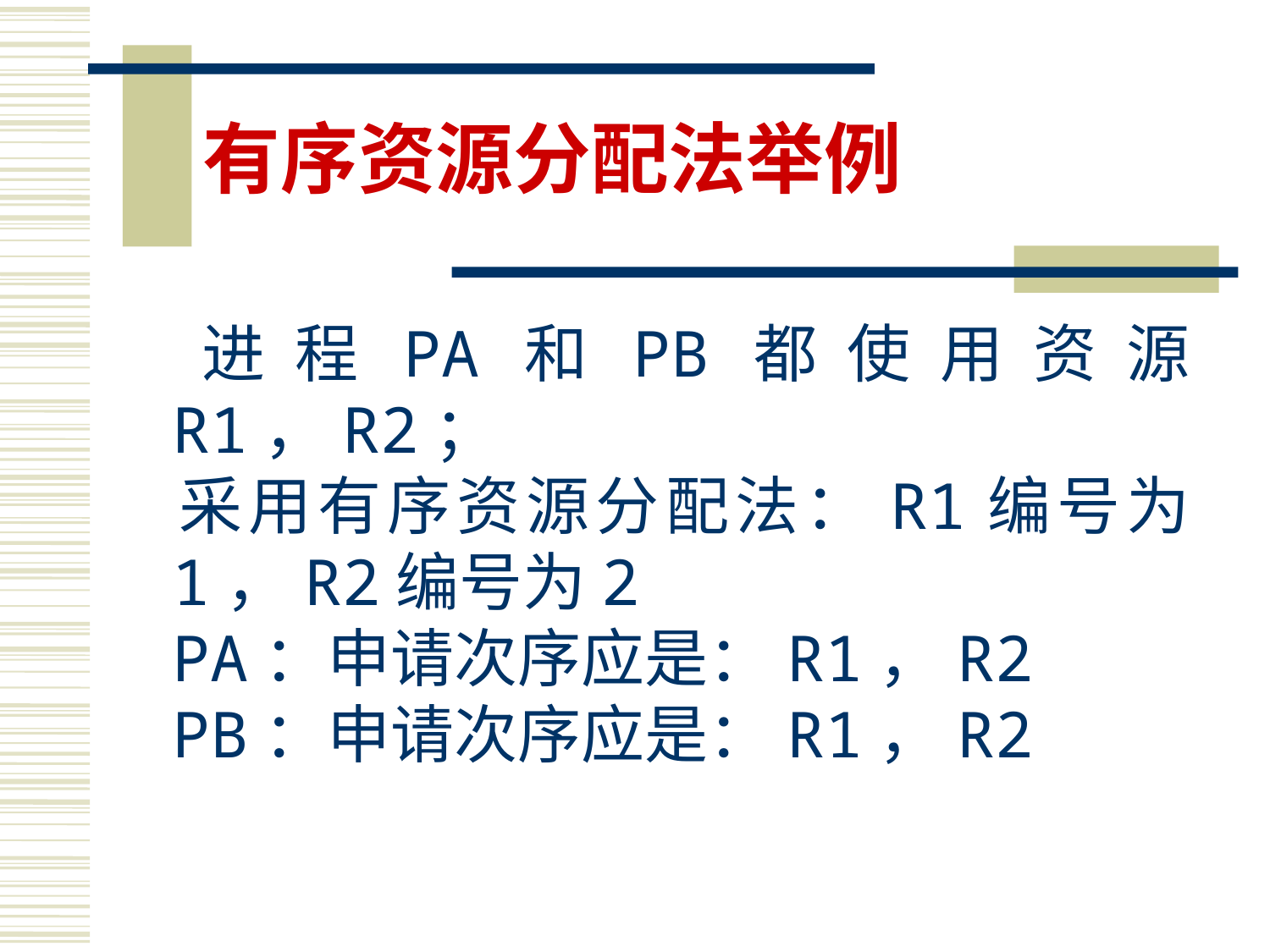

# 有序资源分配法举例
	进程PA和PB都使用资源R1，R2；
	采用有序资源分配法：R1编号为1，R2编号为2
	PA：申请次序应是：R1，R2
	PB：申请次序应是：R1，R2